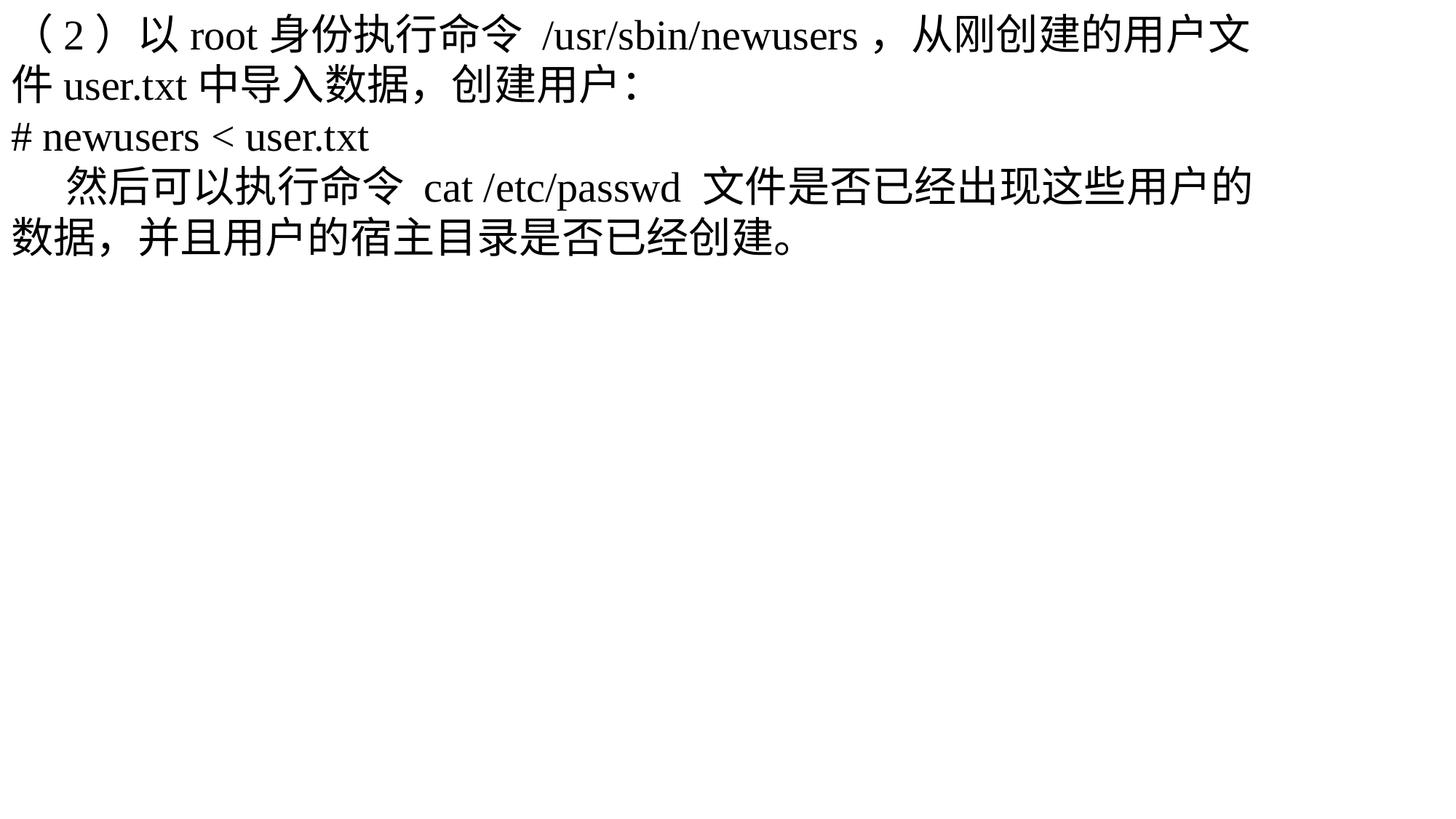

（2）以root身份执行命令 /usr/sbin/newusers，从刚创建的用户文件user.txt中导入数据，创建用户：
# newusers < user.txt
然后可以执行命令 cat /etc/passwd 文件是否已经出现这些用户的数据，并且用户的宿主目录是否已经创建。